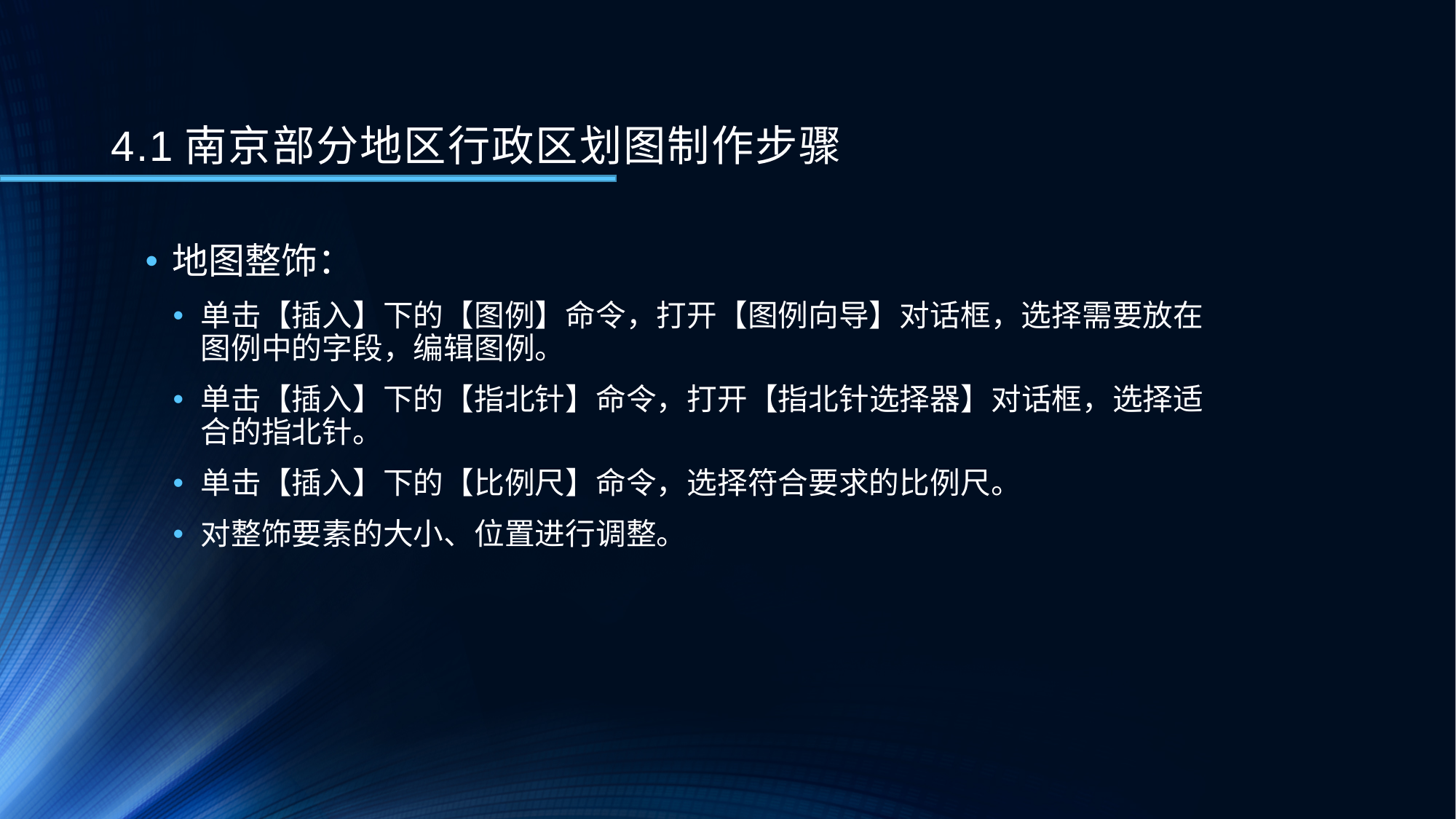

# 4.1南京部分地区行政区划图制作步骤
地图整饰：
单击【插入】下的【图例】命令，打开【图例向导】对话框，选择需要放在图例中的字段，编辑图例。
单击【插入】下的【指北针】命令，打开【指北针选择器】对话框，选择适合的指北针。
单击【插入】下的【比例尺】命令，选择符合要求的比例尺。
对整饰要素的大小、位置进行调整。